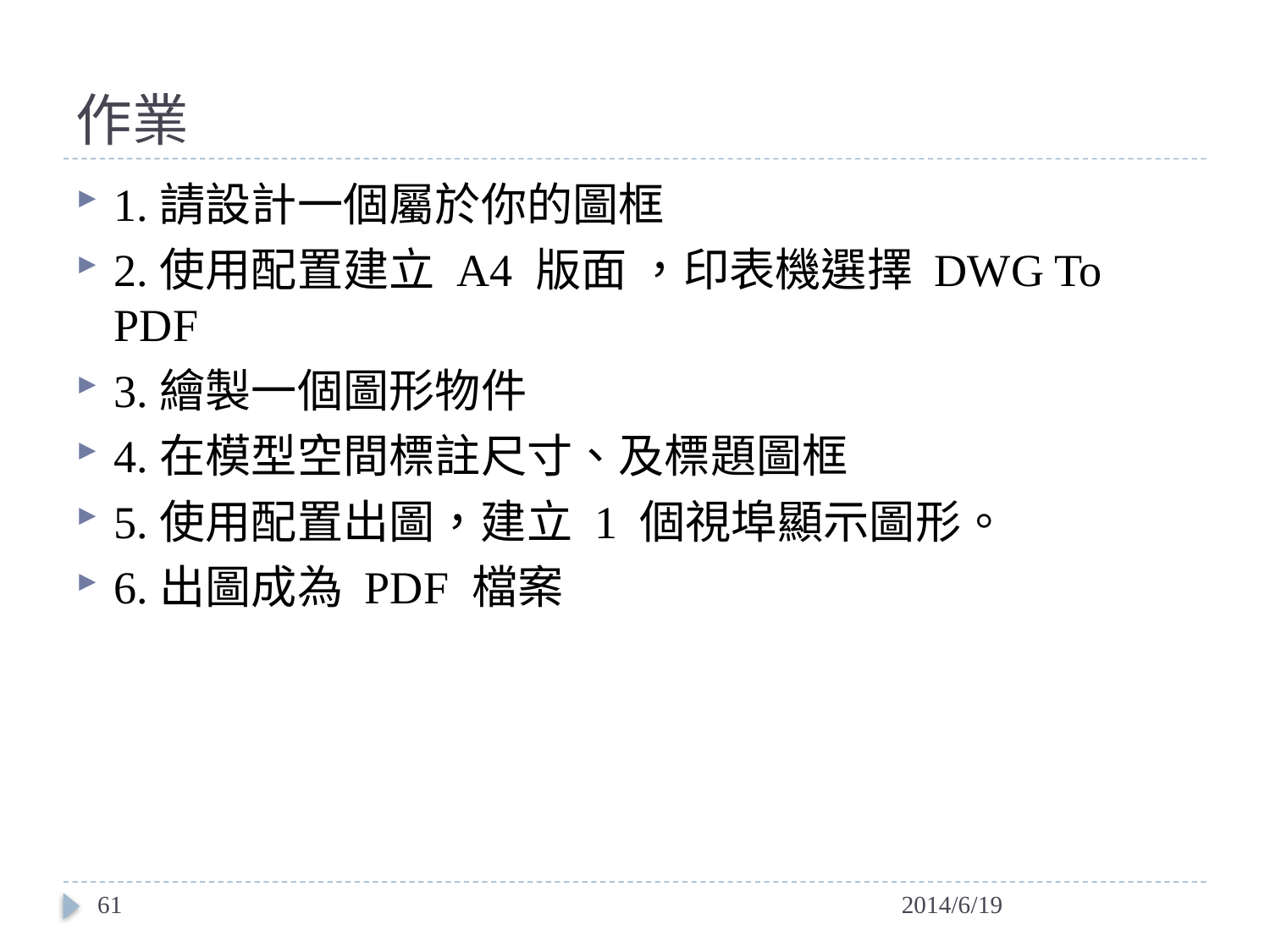

# 作業
1.請設計一個屬於你的圖框
2.使用配置建立 A4 版面 ，印表機選擇 DWG To PDF
3.繪製一個圖形物件
4.在模型空間標註尺寸、及標題圖框
5.使用配置出圖，建立 1 個視埠顯示圖形。
6.出圖成為 PDF 檔案
61
2014/6/19